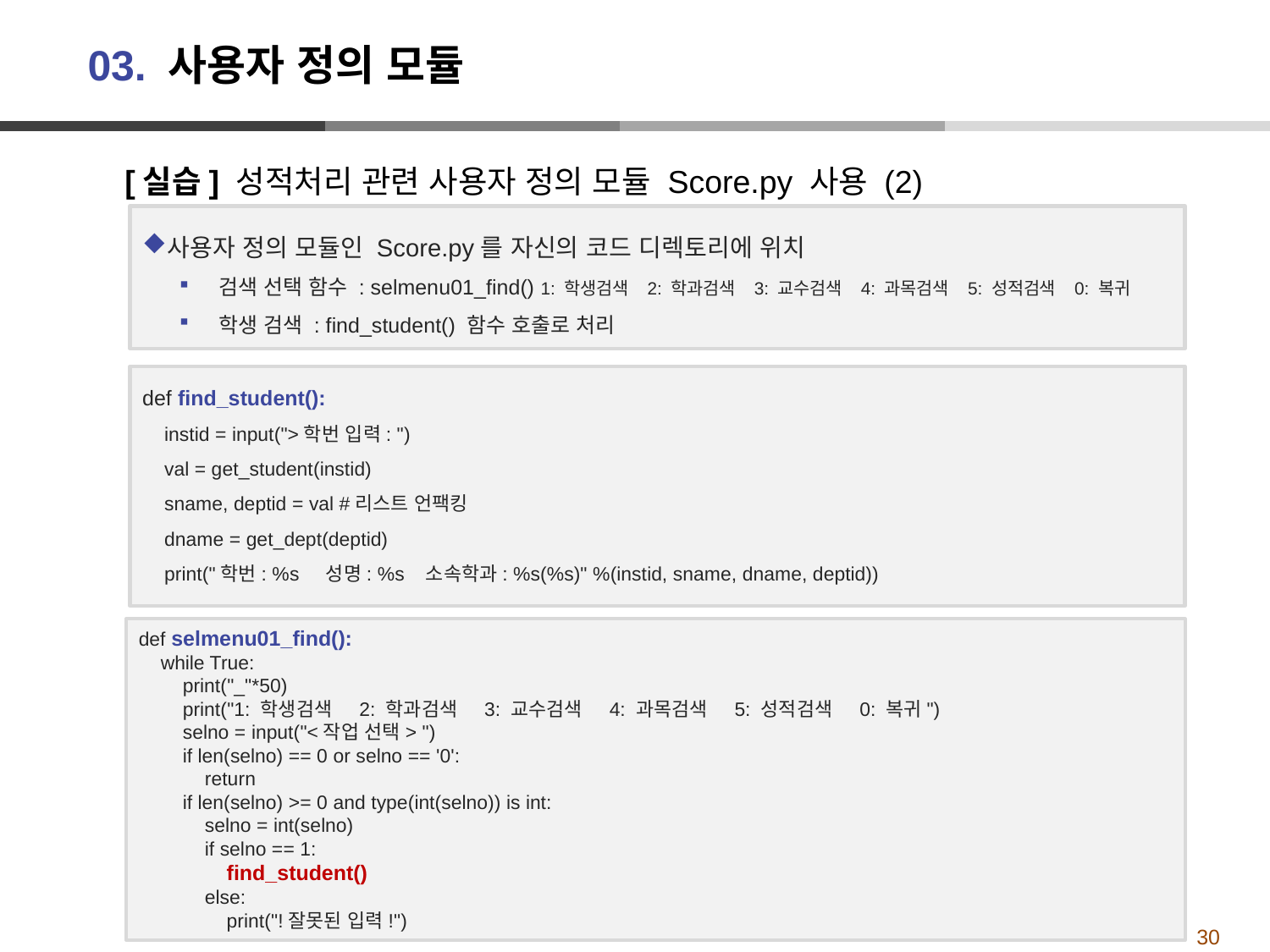

# 03. 사용자 정의 모듈
[실습] 성적처리 관련 사용자 정의 모듈 Score.py 사용 (2)
사용자 정의 모듈인 Score.py를 자신의 코드 디렉토리에 위치
검색 선택 함수 : selmenu01_find() 1: 학생검색   2: 학과검색   3: 교수검색   4: 과목검색   5: 성적검색   0: 복귀
학생 검색 : find_student() 함수 호출로 처리
def find_student():
    instid = input(">학번 입력: ")
    val = get_student(instid)
    sname, deptid = val #리스트 언팩킹
    dname = get_dept(deptid)
    print("학번: %s    성명: %s   소속학과: %s(%s)" %(instid, sname, dname, deptid))
def selmenu01_find():
    while True:
        print("_"*50)
        print("1: 학생검색    2: 학과검색    3: 교수검색    4: 과목검색    5: 성적검색    0: 복귀")
        selno = input("<작업 선택> ")
        if len(selno) == 0 or selno == '0':
            return
        if len(selno) >= 0 and type(int(selno)) is int:
            selno = int(selno)
            if selno == 1:
                find_student()
            else:
                print("!잘못된 입력!")